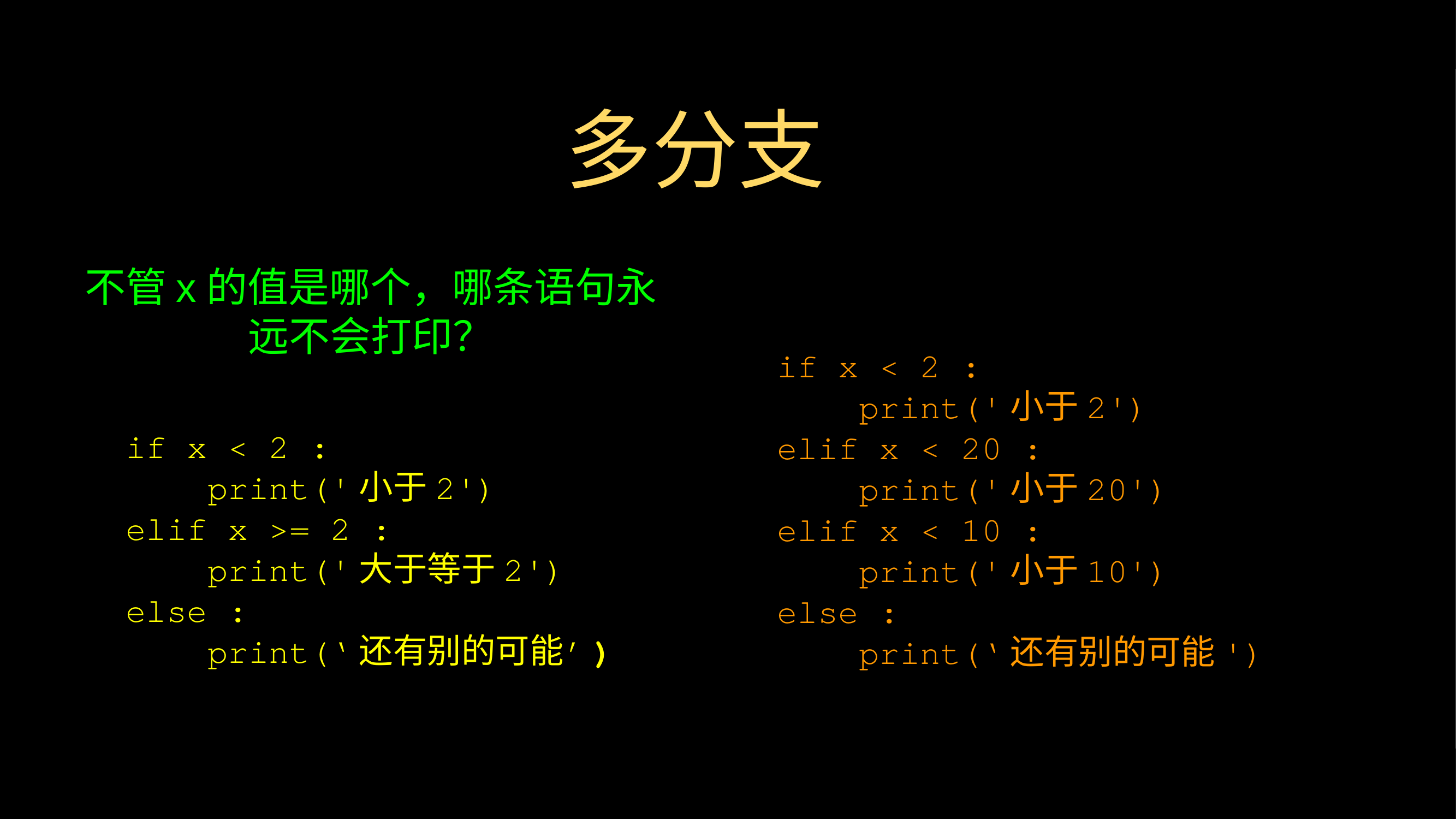

# 多分支
不管x的值是哪个，哪条语句永远不会打印？
if x < 2 :
    print('小于2')
elif x < 20 :
    print('小于20')
elif x < 10 :
    print('小于10')
else :
    print(‘还有别的可能')
if x < 2 :
    print('小于2')
elif x >= 2 :
    print('大于等于2')
else :
    print(‘还有别的可能’)